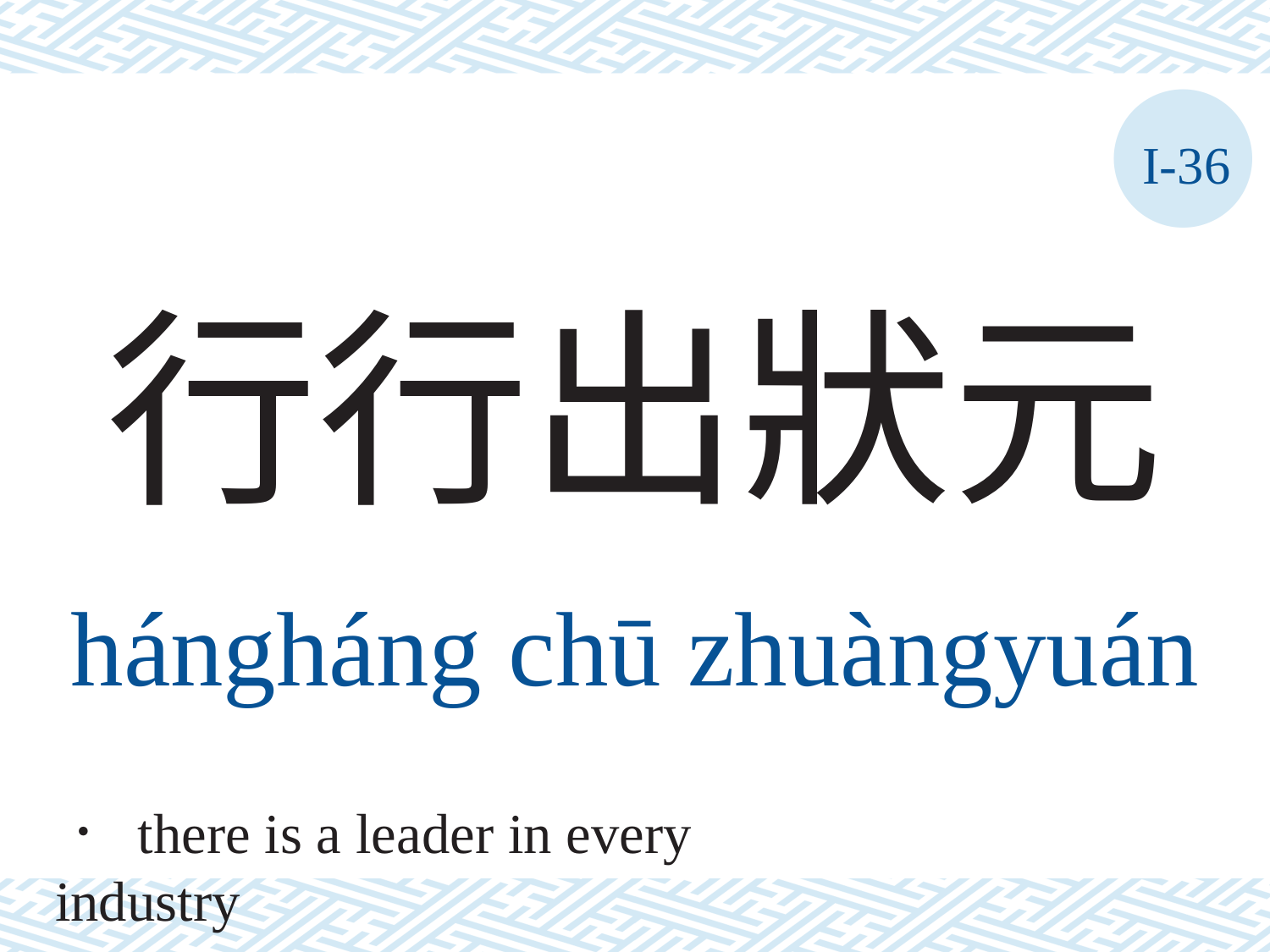

I-36
行行出狀元
hángháng	chū	zhuàngyuán
． there is a leader in every industry